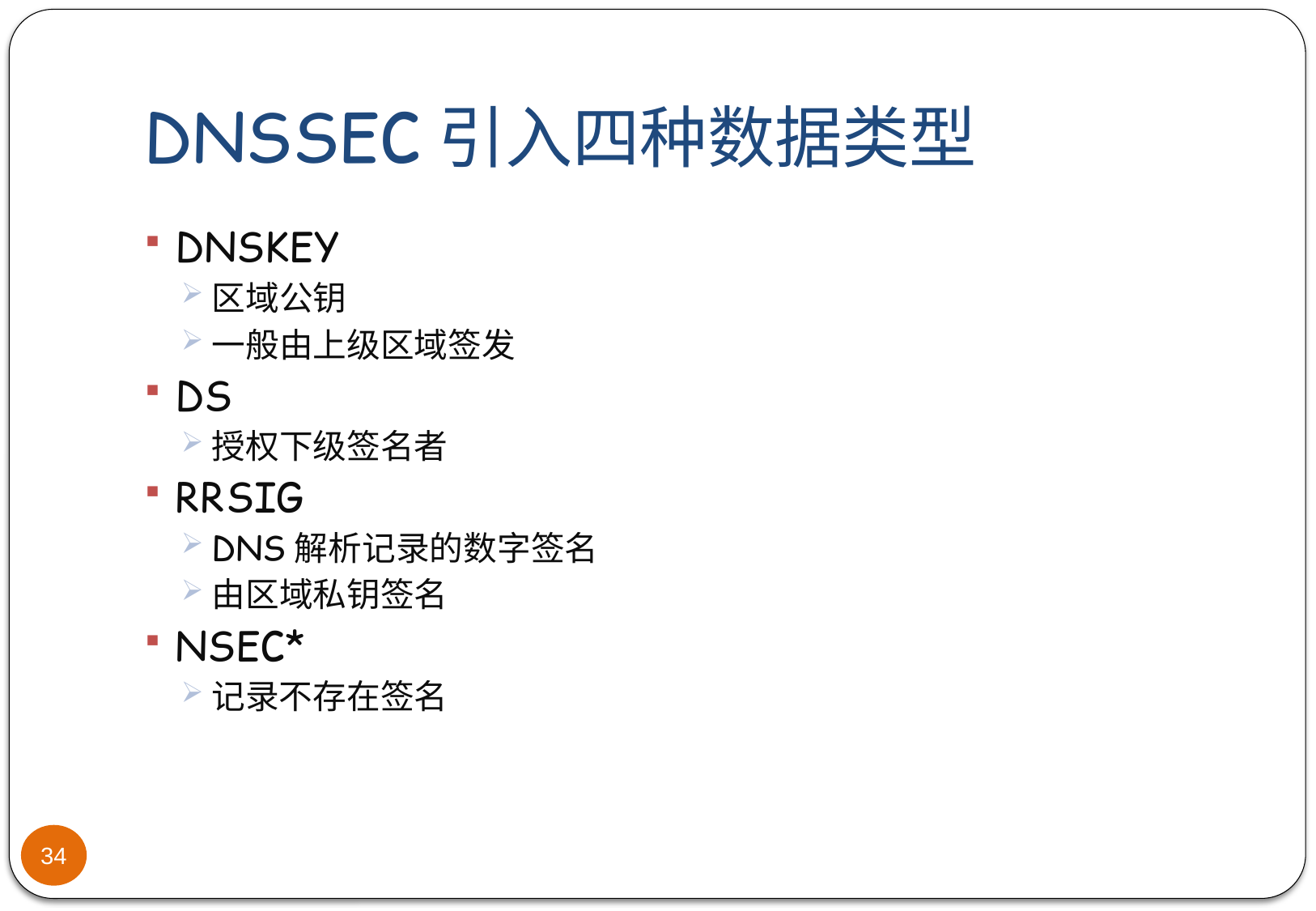

# DNSSEC引入四种数据类型
DNSKEY
区域公钥
一般由上级区域签发
DS
授权下级签名者
RRSIG
DNS解析记录的数字签名
由区域私钥签名
NSEC*
记录不存在签名

34